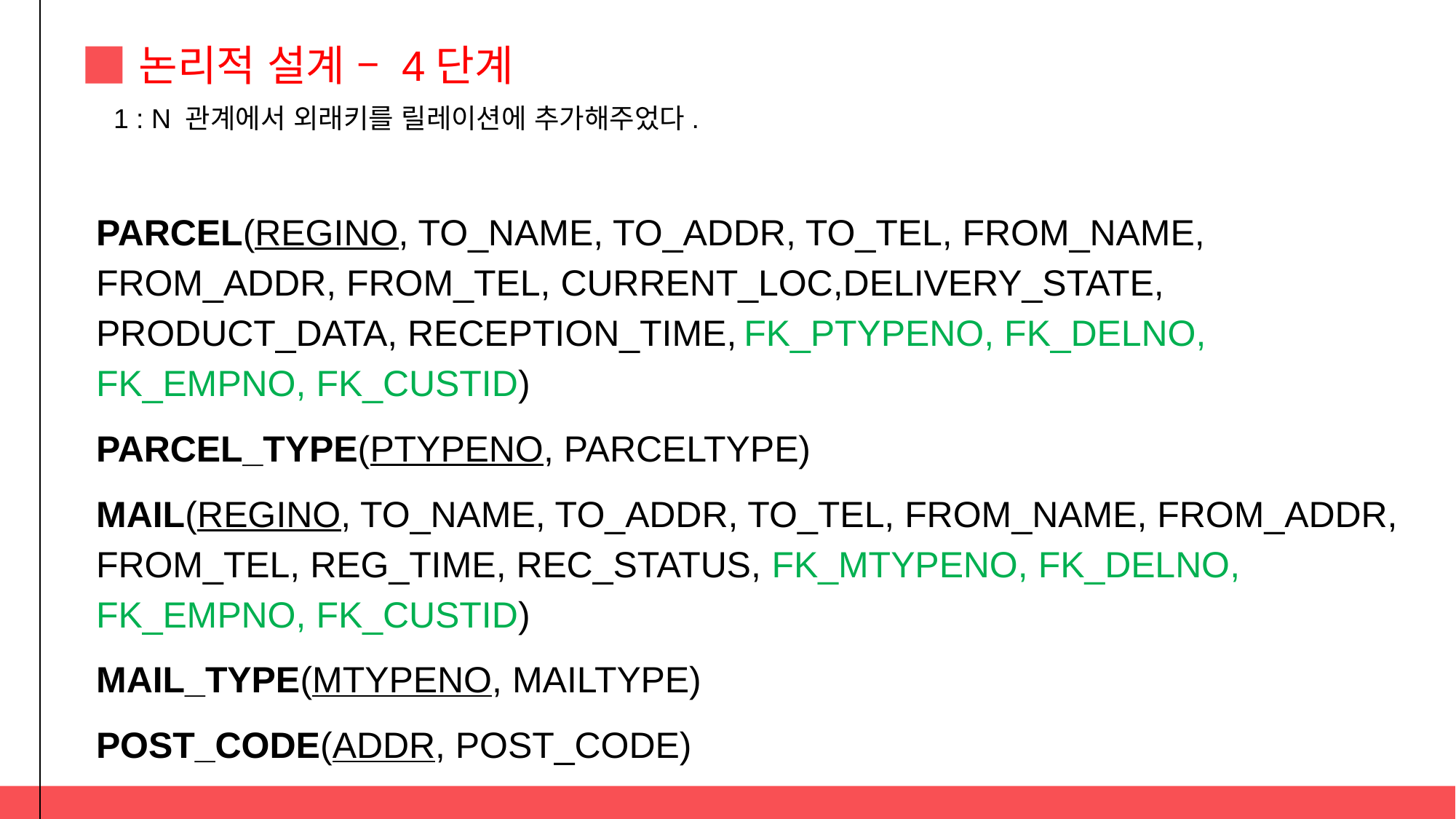

논리적 설계 – 4단계

1 : N 관계에서 외래키를 릴레이션에 추가해주었다.
PARCEL(REGINO, TO_NAME, TO_ADDR, TO_TEL, FROM_NAME, FROM_ADDR, FROM_TEL, CURRENT_LOC,DELIVERY_STATE, PRODUCT_DATA, RECEPTION_TIME, FK_PTYPENO, FK_DELNO, FK_EMPNO, FK_CUSTID)
PARCEL_TYPE(PTYPENO, PARCELTYPE)
MAIL(REGINO, TO_NAME, TO_ADDR, TO_TEL, FROM_NAME, FROM_ADDR, FROM_TEL, REG_TIME, REC_STATUS, FK_MTYPENO, FK_DELNO, FK_EMPNO, FK_CUSTID)
MAIL_TYPE(MTYPENO, MAILTYPE)
POST_CODE(ADDR, POST_CODE)